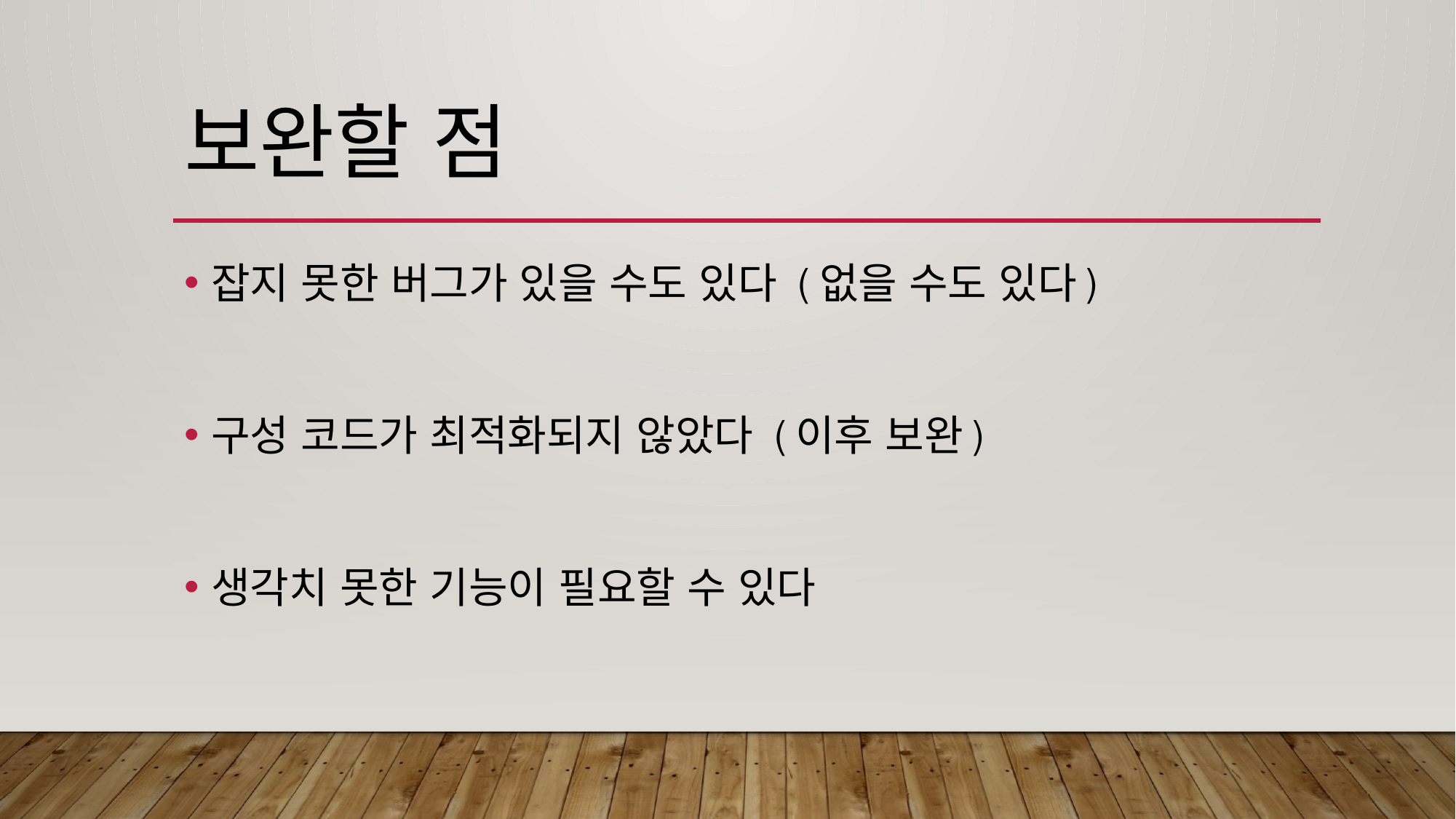

# 보완할 점
잡지 못한 버그가 있을 수도 있다 (없을 수도 있다)

구성 코드가 최적화되지 않았다 (이후 보완)

생각치 못한 기능이 필요할 수 있다